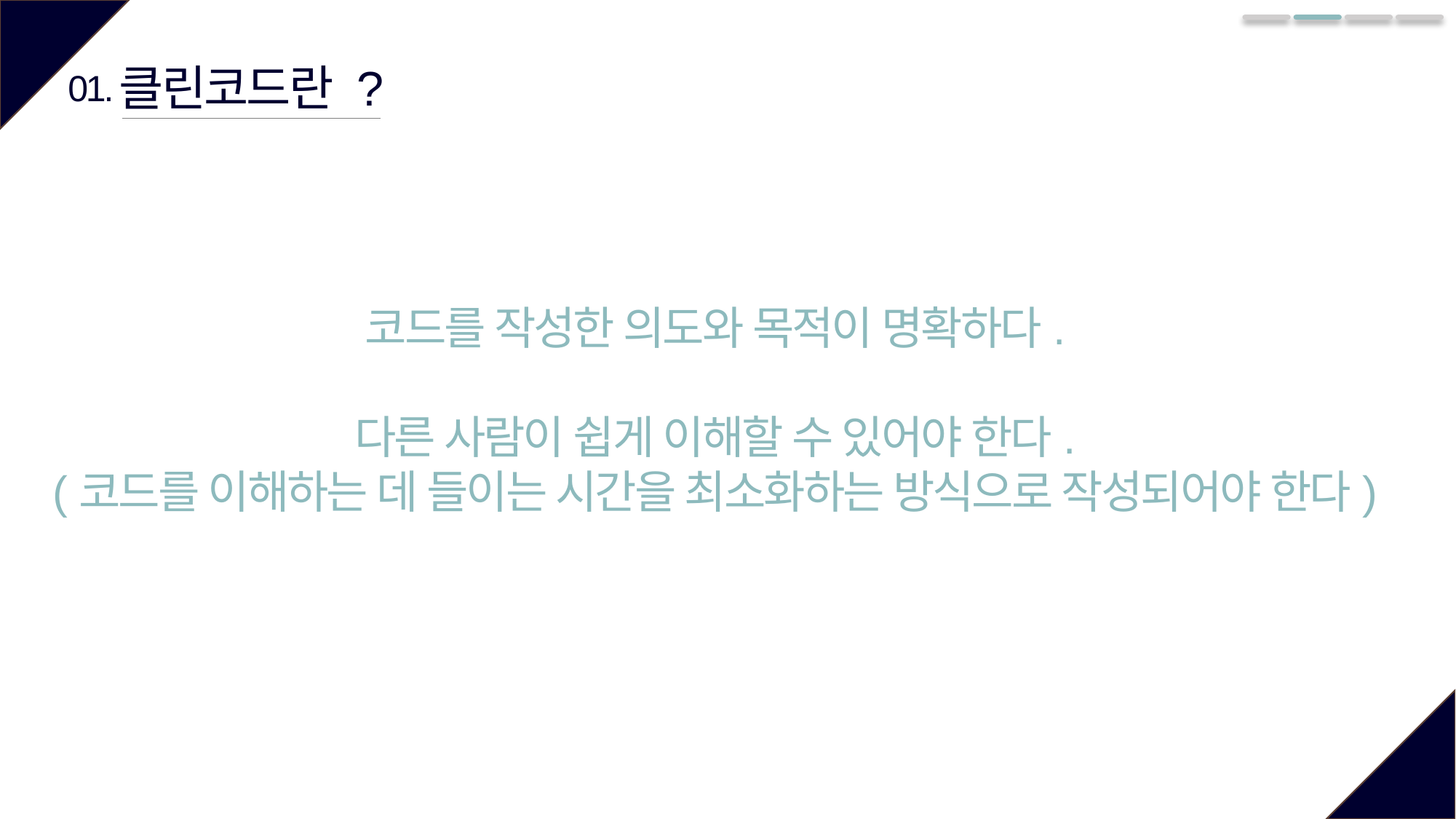

클린코드란 ?
01.
코드를 작성한 의도와 목적이 명확하다.

다른 사람이 쉽게 이해할 수 있어야 한다.
(코드를 이해하는 데 들이는 시간을 최소화하는 방식으로 작성되어야 한다)